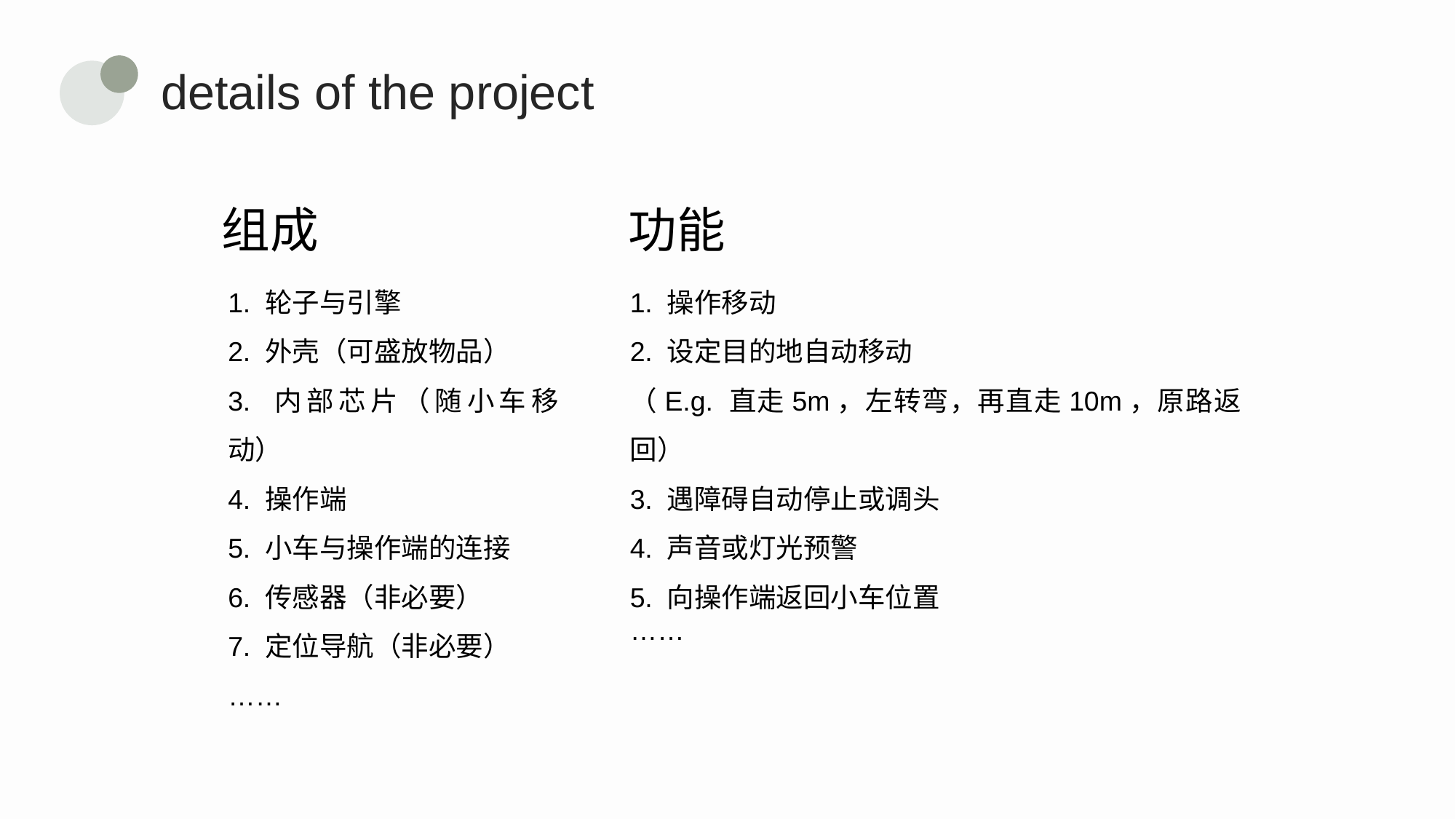

details of the project
功能
组成
1. 操作移动
2. 设定目的地自动移动
（E.g. 直走5m，左转弯，再直走10m，原路返回）
3. 遇障碍自动停止或调头
4. 声音或灯光预警
5. 向操作端返回小车位置
……

1. 轮子与引擎
2. 外壳（可盛放物品）
3. 内部芯片（随小车移动）
4. 操作端
5. 小车与操作端的连接
6. 传感器（非必要）
7. 定位导航（非必要）
……